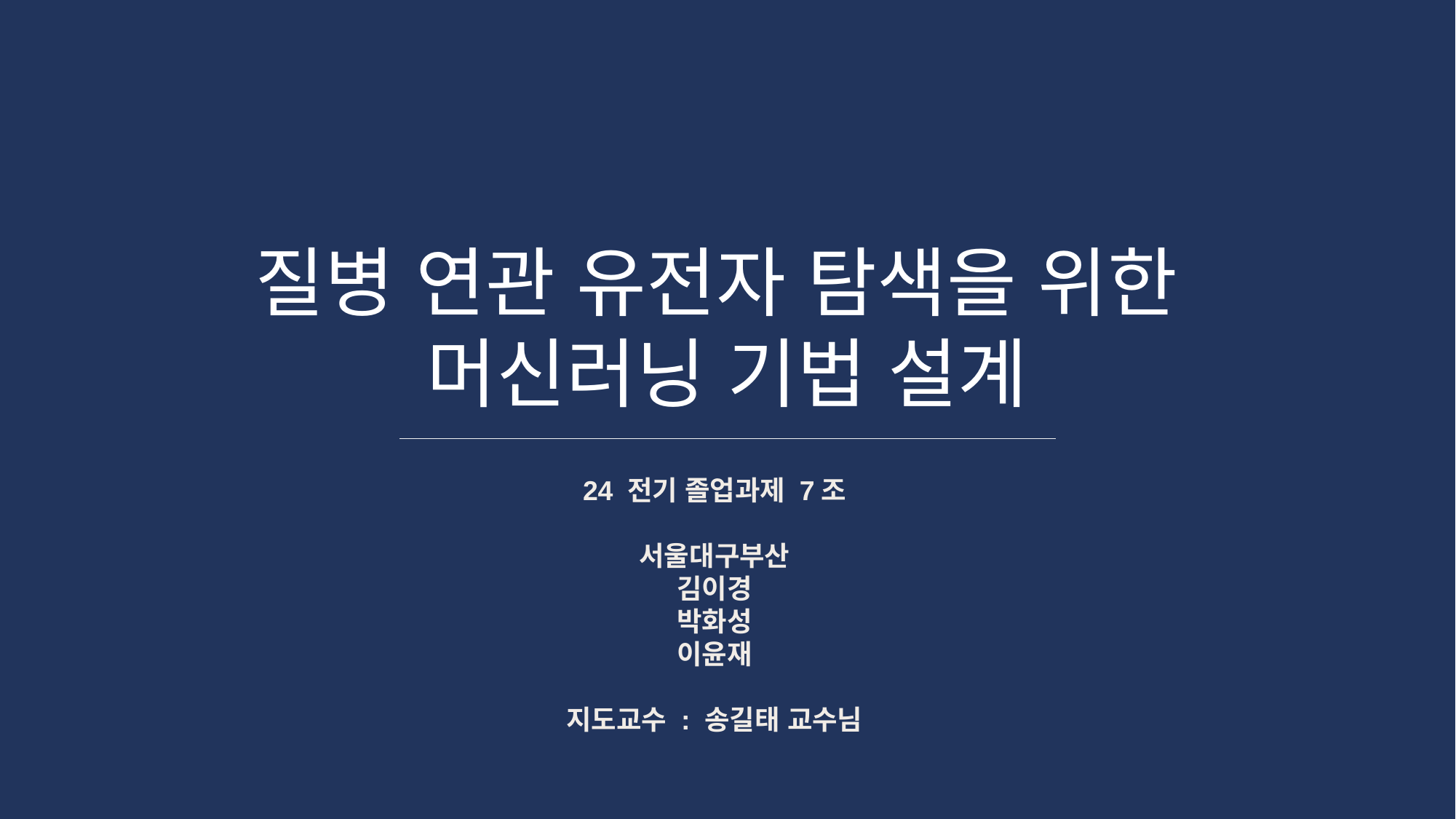

질병 연관 유전자 탐색을 위한
머신러닝 기법 설계
24 전기 졸업과제 7조

서울대구부산
김이경
박화성
이윤재

지도교수 : 송길태 교수님